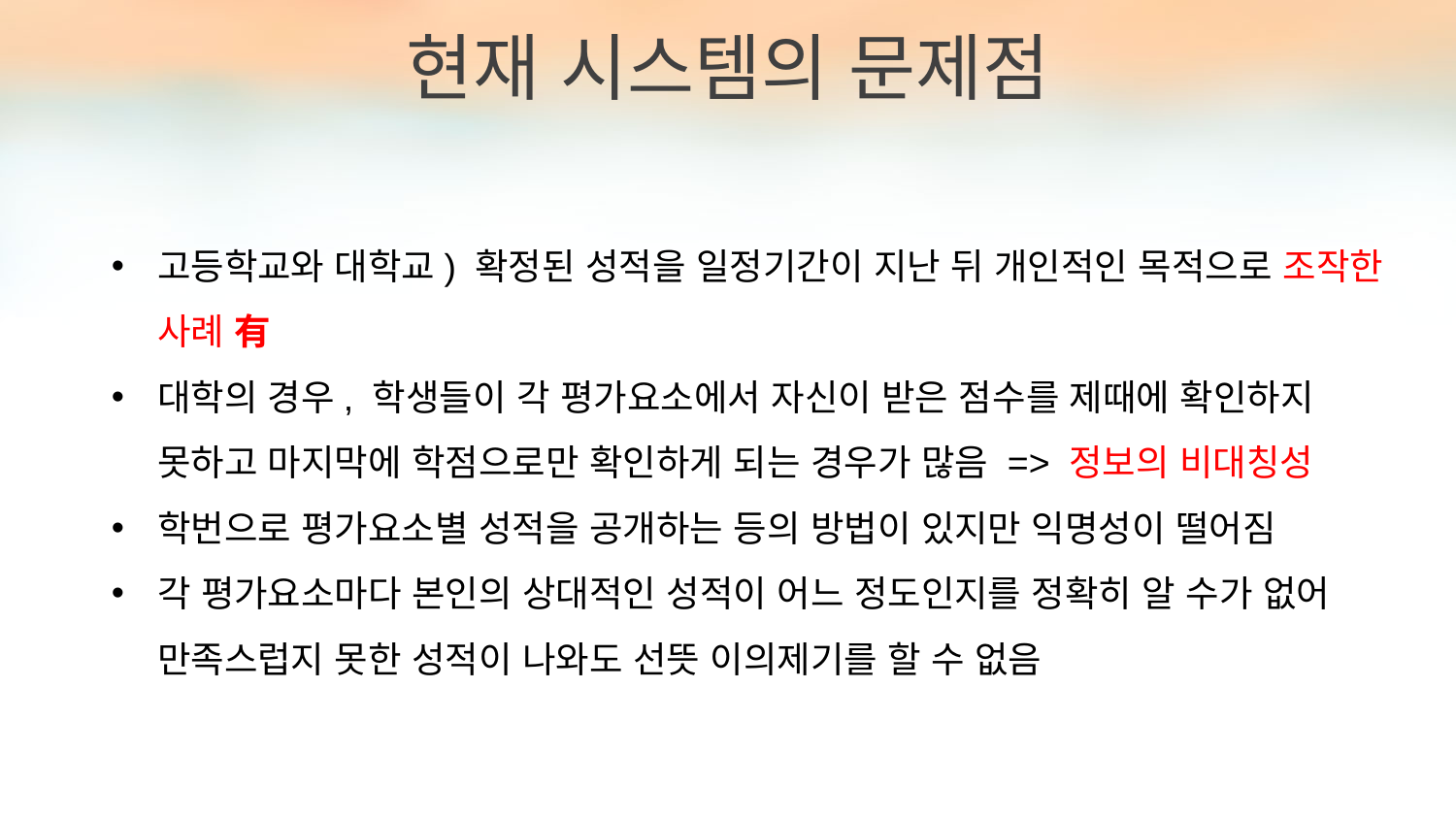

현재 시스템의 문제점
고등학교와 대학교) 확정된 성적을 일정기간이 지난 뒤 개인적인 목적으로 조작한 사례 有
대학의 경우, 학생들이 각 평가요소에서 자신이 받은 점수를 제때에 확인하지 못하고 마지막에 학점으로만 확인하게 되는 경우가 많음 => 정보의 비대칭성
학번으로 평가요소별 성적을 공개하는 등의 방법이 있지만 익명성이 떨어짐
각 평가요소마다 본인의 상대적인 성적이 어느 정도인지를 정확히 알 수가 없어 만족스럽지 못한 성적이 나와도 선뜻 이의제기를 할 수 없음